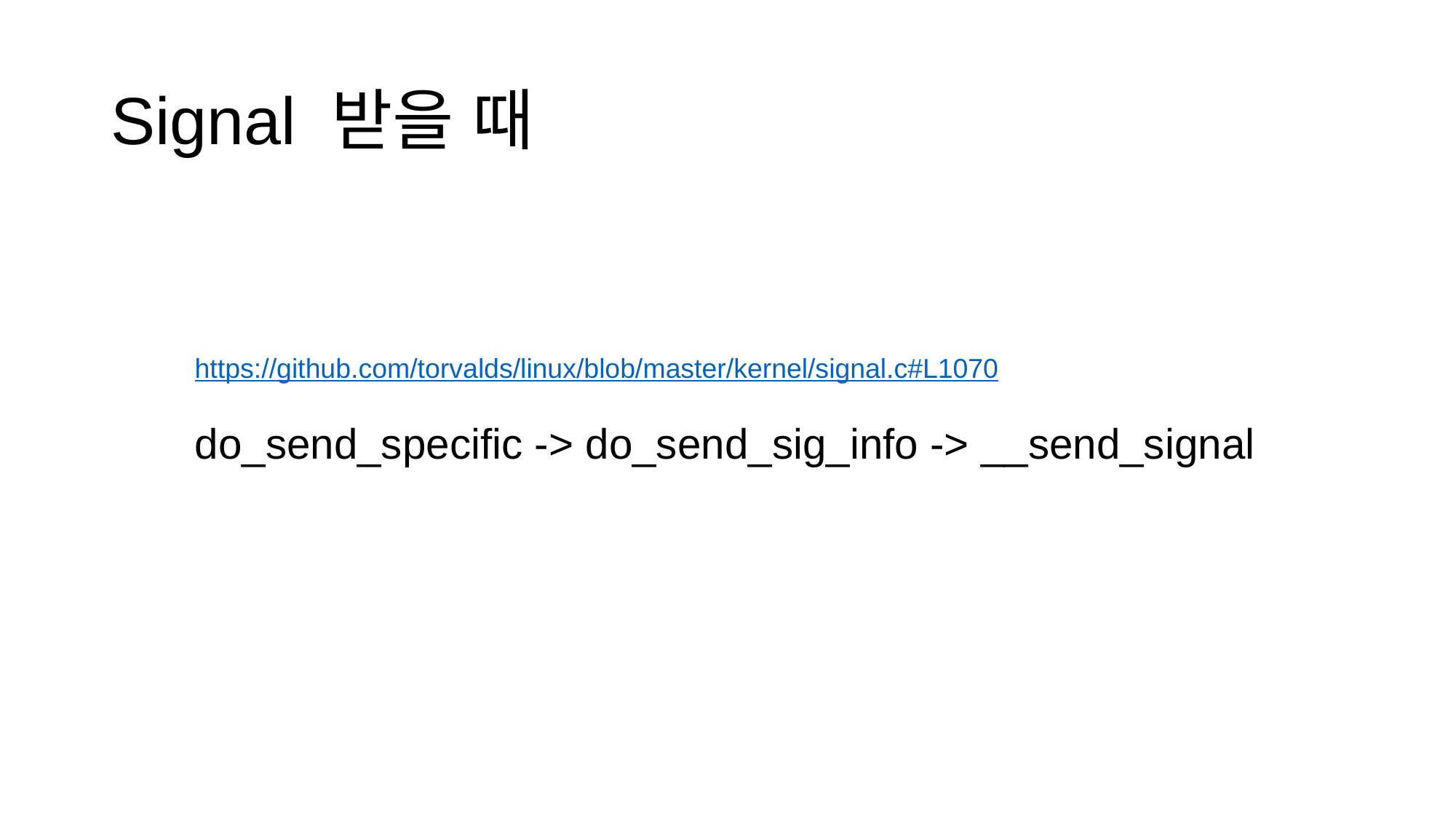

# Signal 받을 때
https://github.com/torvalds/linux/blob/master/kernel/signal.c#L1070

do_send_specific -> do_send_sig_info -> __send_signal